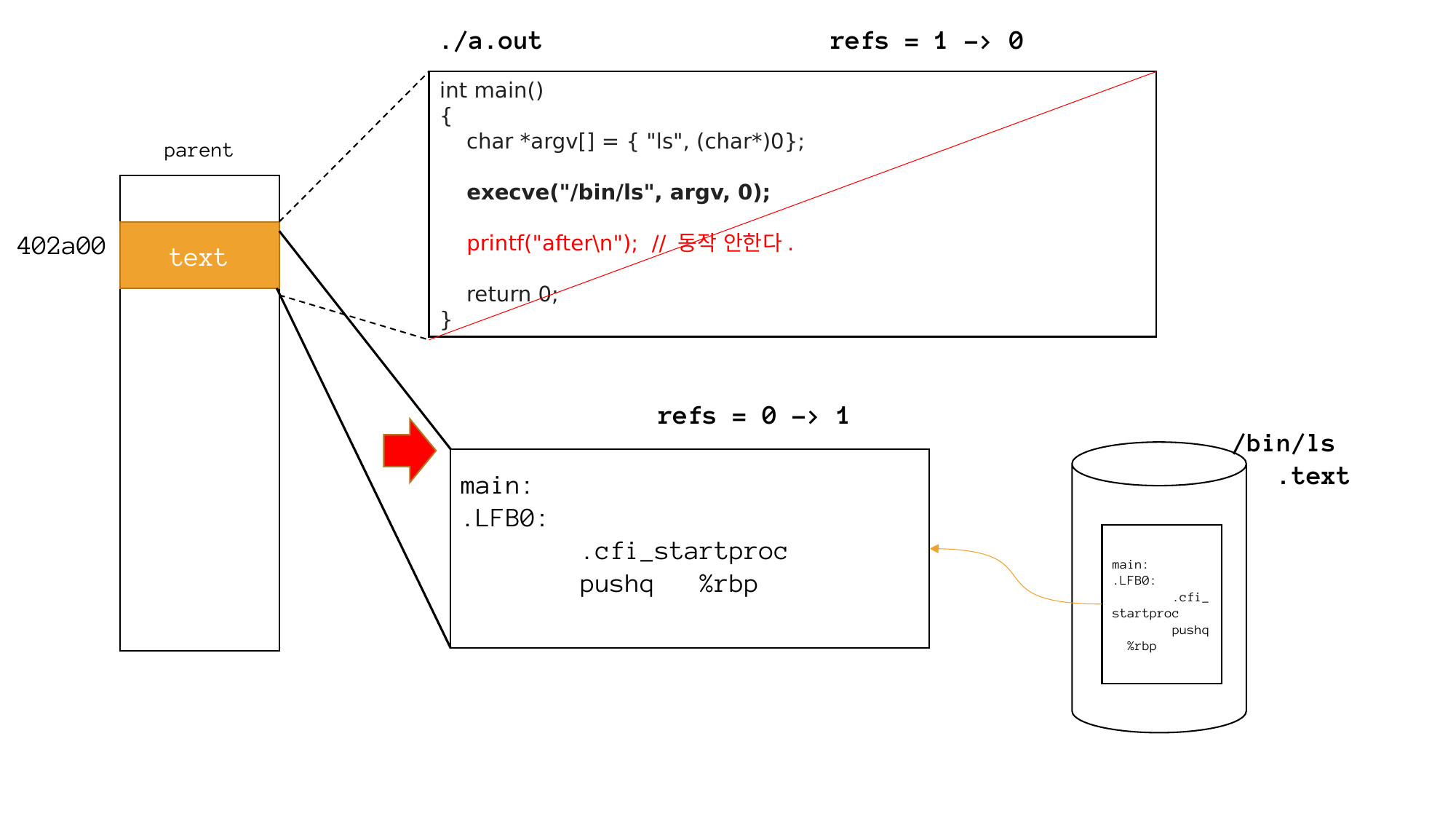

./a.out
refs = 1 -> 0
int main() 
{ 
    char *argv[] = { "ls", (char*)0}; 
    execve("/bin/ls", argv, 0); 
    printf("after\n");  // 동작 안한다.
    return 0; 
}
parent

402a00
text
refs = 0 -> 1

/bin/ls
   .text

main:
.LFB0:
        .cfi_startproc
        pushq   %rbp

main:
.LFB0:
        .cfi_startproc
        pushq   %rbp